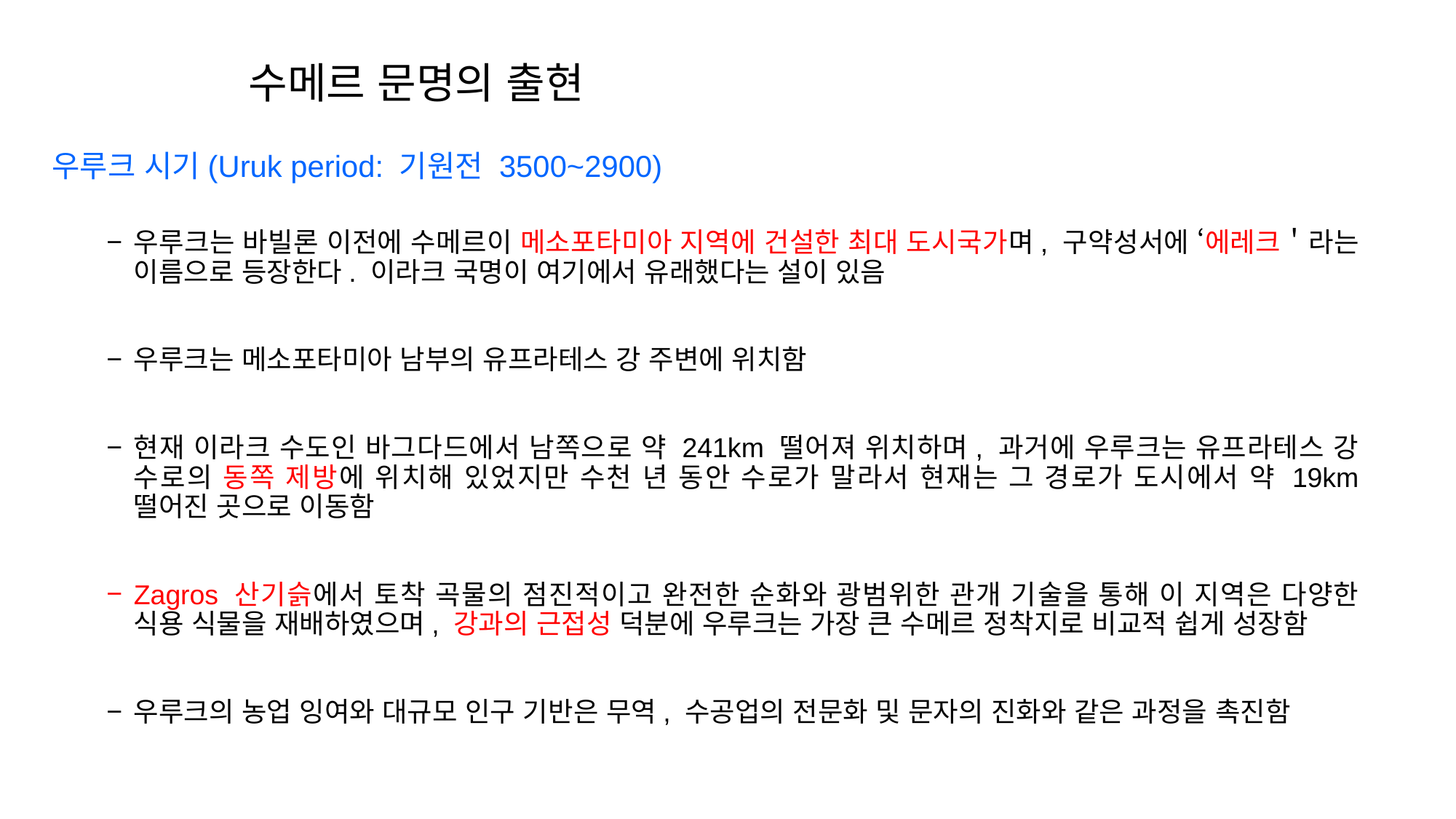

수메르 문명의 출현
우루크 시기(Uruk period: 기원전 3500~2900)

우루크는 바빌론 이전에 수메르이 메소포타미아 지역에 건설한 최대 도시국가며, 구약성서에 ‘에레크＇라는 이름으로 등장한다. 이라크 국명이 여기에서 유래했다는 설이 있음

우루크는 메소포타미아 남부의 유프라테스 강 주변에 위치함

현재 이라크 수도인 바그다드에서 남쪽으로 약 241km 떨어져 위치하며, 과거에 우루크는 유프라테스 강 수로의 동쪽 제방에 위치해 있었지만 수천 년 동안 수로가 말라서 현재는 그 경로가 도시에서 약 19km 떨어진 곳으로 이동함

Zagros 산기슭에서 토착 곡물의 점진적이고 완전한 순화와 광범위한 관개 기술을 통해 이 지역은 다양한 식용 식물을 재배하였으며, 강과의 근접성 덕분에 우루크는 가장 큰 수메르 정착지로 비교적 쉽게 성장함

우루크의 농업 잉여와 대규모 인구 기반은 무역, 수공업의 전문화 및 문자의 진화와 같은 과정을 촉진함